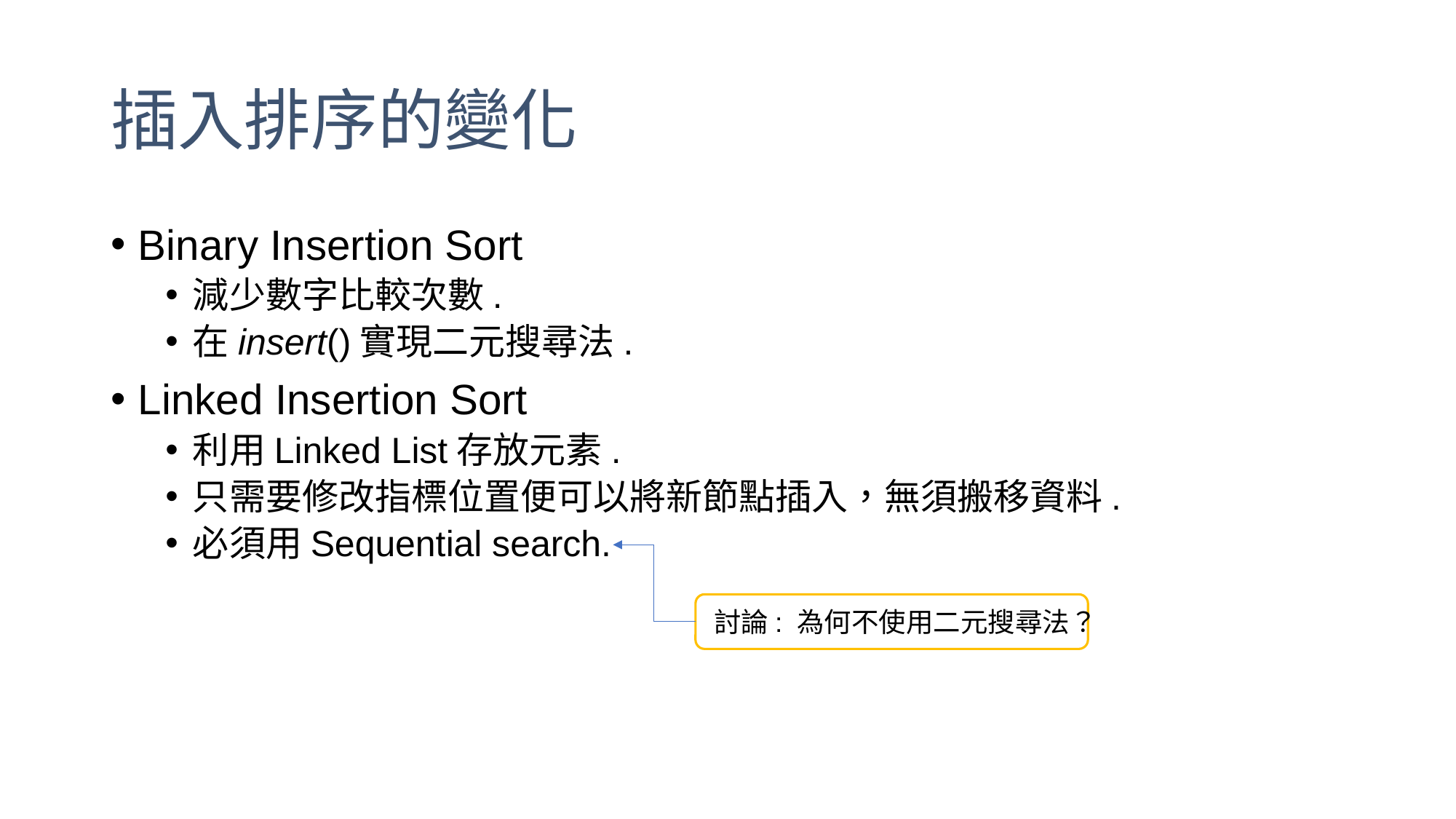

# 插入排序的變化
Binary Insertion Sort
減少數字比較次數.
在insert()實現二元搜尋法.
Linked Insertion Sort
利用Linked List存放元素.
只需要修改指標位置便可以將新節點插入，無須搬移資料.
必須用Sequential search.

討論: 為何不使用二元搜尋法？